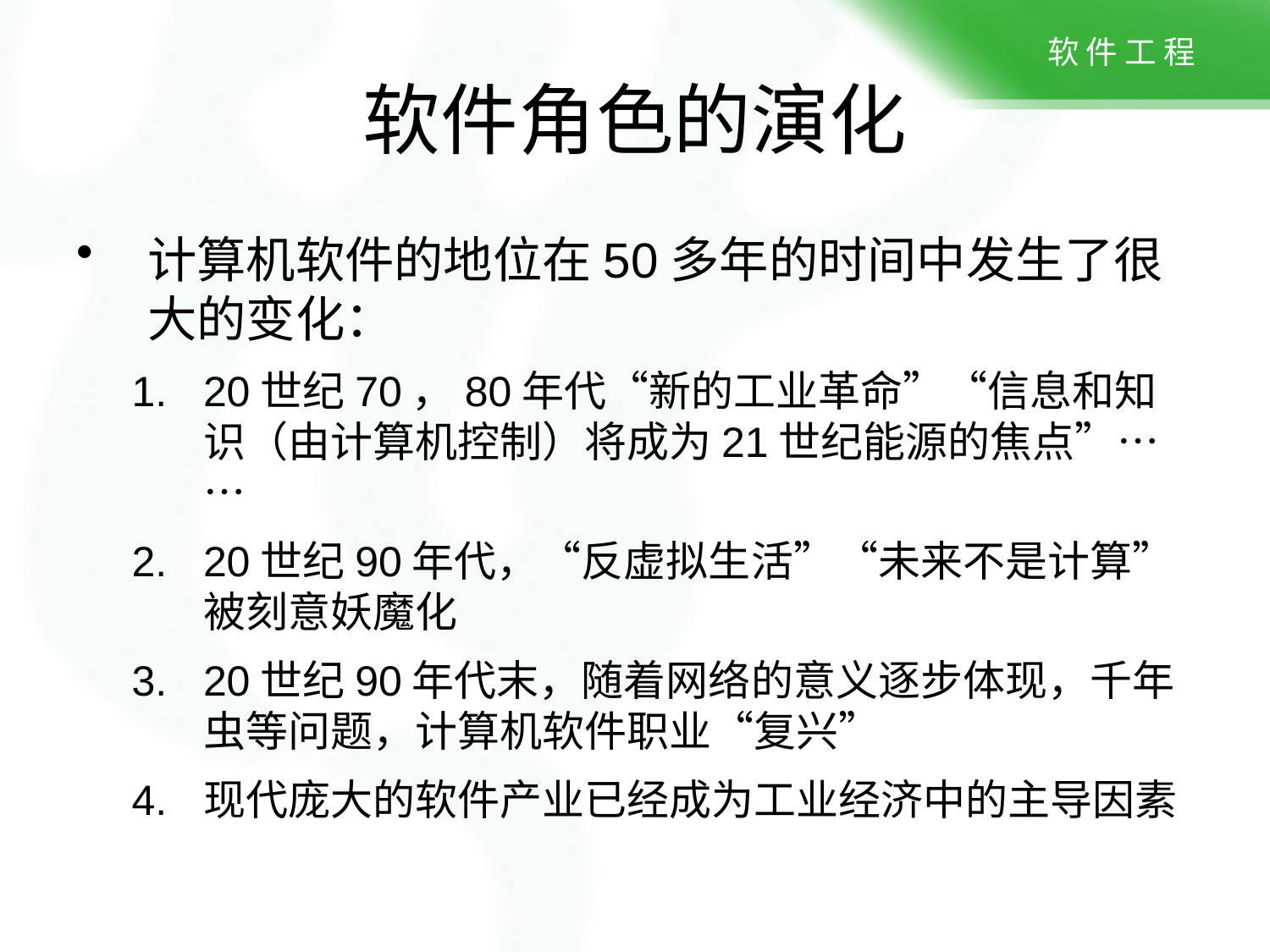

# 软件角色的演化
计算机软件的地位在50多年的时间中发生了很大的变化：
20世纪70，80年代“新的工业革命”“信息和知识（由计算机控制）将成为21世纪能源的焦点”……
20世纪90年代，“反虚拟生活”“未来不是计算”被刻意妖魔化
20世纪90年代末，随着网络的意义逐步体现，千年虫等问题，计算机软件职业“复兴”
现代庞大的软件产业已经成为工业经济中的主导因素